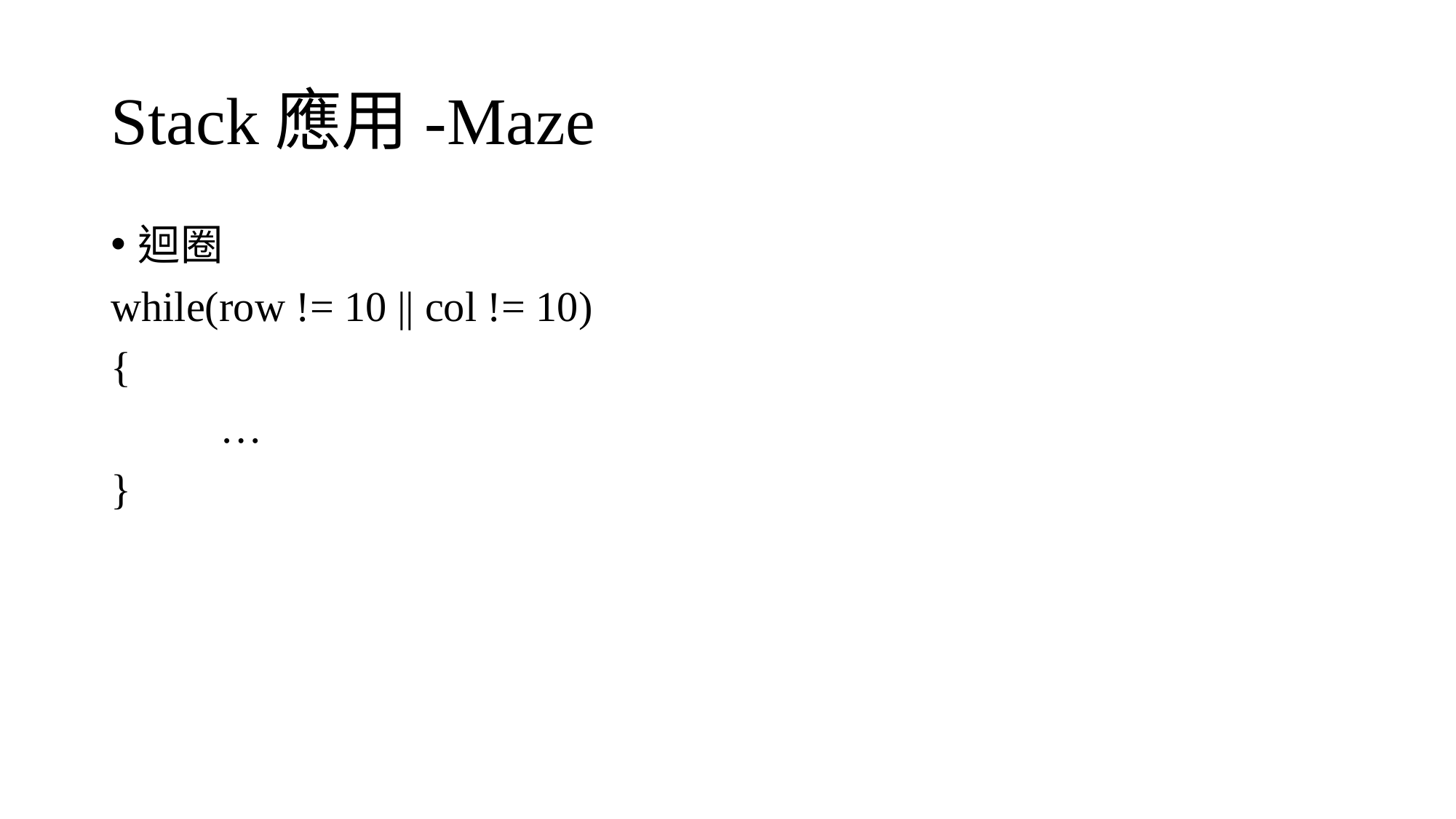

# Stack應用-Maze
迴圈
while(row != 10 || col != 10)
{
	…
}